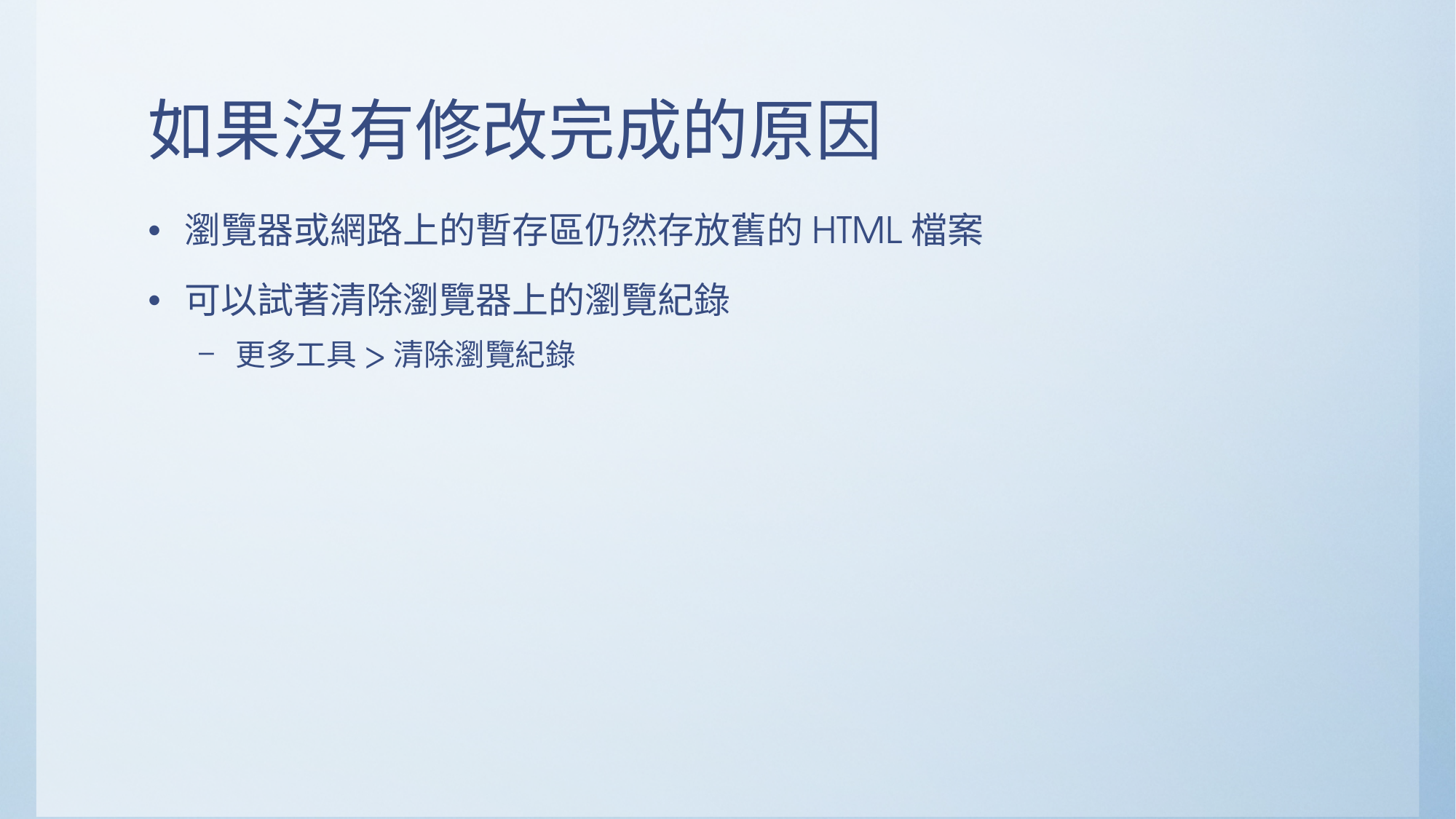

# 如果沒有修改完成的原因
瀏覽器或網路上的暫存區仍然存放舊的HTML檔案
可以試著清除瀏覽器上的瀏覽紀錄
更多工具>清除瀏覽紀錄